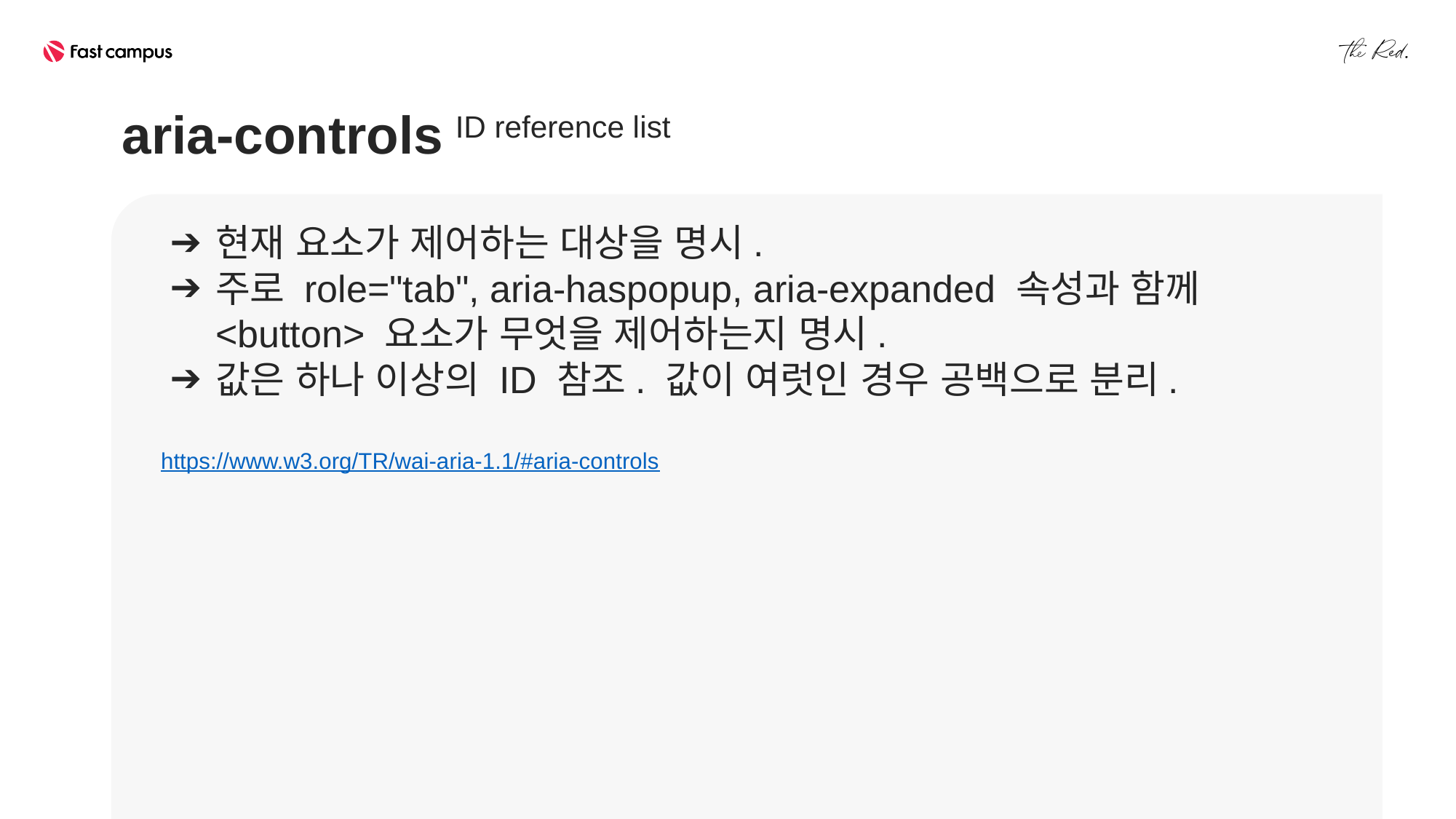

aria-controls ID reference list
현재 요소가 제어하는 대상을 명시.
주로 role="tab", aria-haspopup, aria-expanded 속성과 함께
<button> 요소가 무엇을 제어하는지 명시.
값은 하나 이상의 ID 참조. 값이 여럿인 경우 공백으로 분리.

https://www.w3.org/TR/wai-aria-1.1/#aria-controls